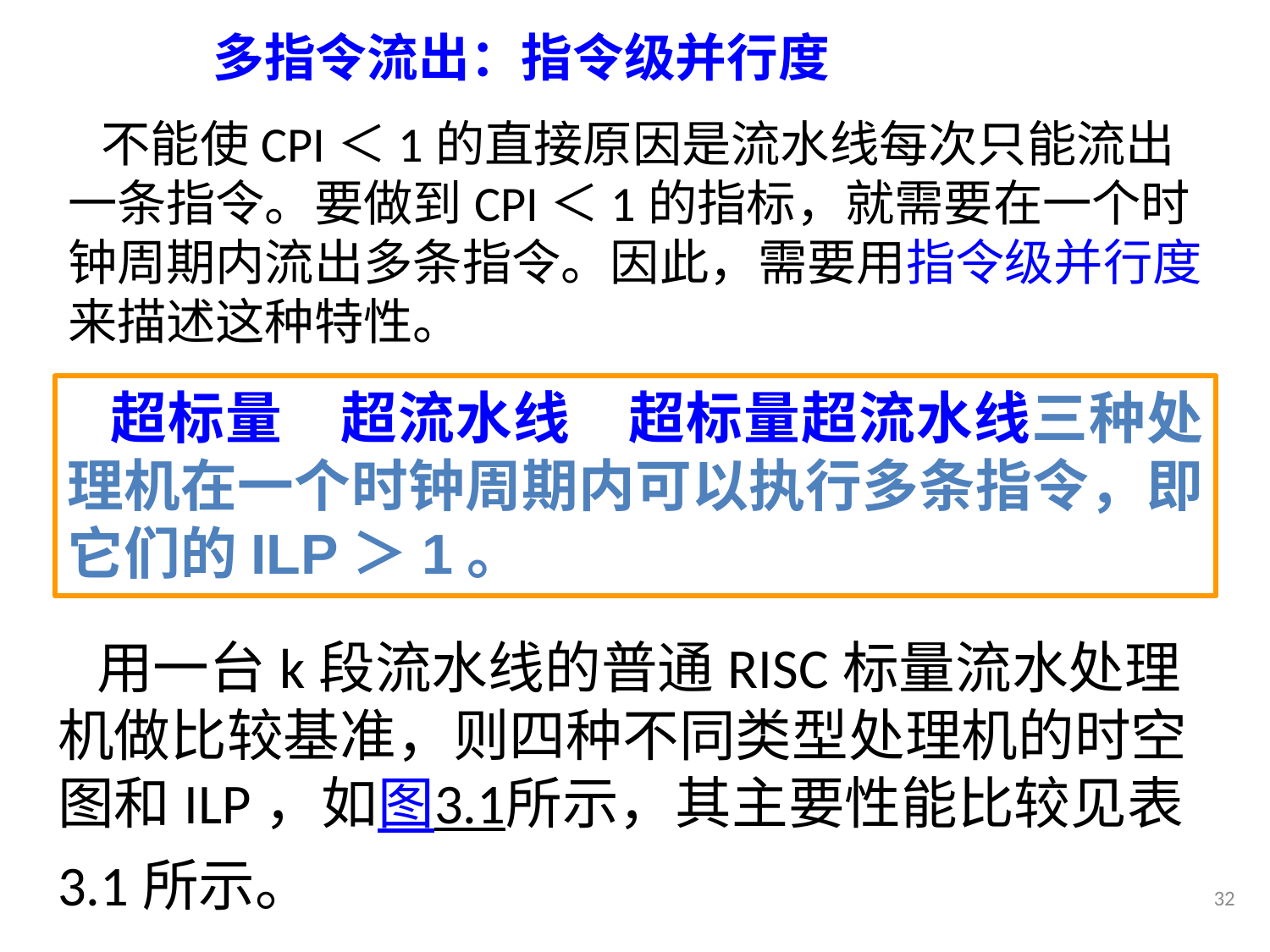

# 多指令流出：指令级并行度
  不能使CPI＜1的直接原因是流水线每次只能流出一条指令。要做到CPI＜1的指标，就需要在一个时钟周期内流出多条指令。因此，需要用指令级并行度来描述这种特性。
  超标量、超流水线和超标量超流水线三种处理机在一个时钟周期内可以执行多条指令，即它们的ILP＞1。
  用一台k段流水线的普通RISC标量流水处理机做比较基准，则四种不同类型处理机的时空图和ILP，如图3.1所示，其主要性能比较见表3.1所示。
32